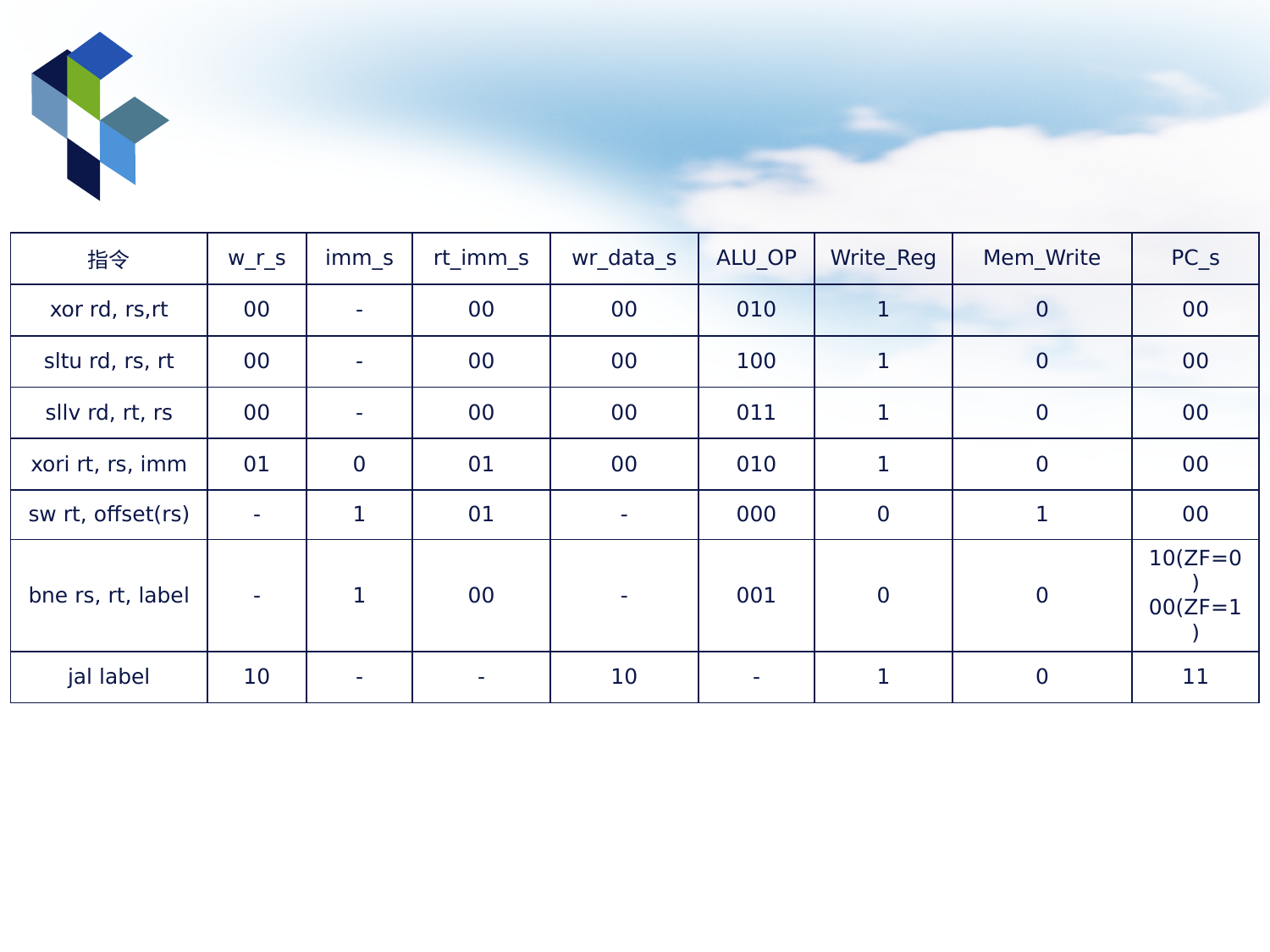

#
| 指令 | w\_r\_s | imm\_s | rt\_imm\_s | wr\_data\_s | ALU\_OP | Write\_Reg | Mem\_Write | PC\_s |
| --- | --- | --- | --- | --- | --- | --- | --- | --- |
| xor rd, rs,rt | 00 | - | 00 | 00 | 010 | 1 | 0 | 00 |
| sltu rd, rs, rt | 00 | - | 00 | 00 | 100 | 1 | 0 | 00 |
| sllv rd, rt, rs | 00 | - | 00 | 00 | 011 | 1 | 0 | 00 |
| xori rt, rs, imm | 01 | 0 | 01 | 00 | 010 | 1 | 0 | 00 |
| sw rt, offset(rs) | - | 1 | 01 | - | 000 | 0 | 1 | 00 |
| bne rs, rt, label | - | 1 | 00 | - | 001 | 0 | 0 | 10(ZF=0) 00(ZF=1) |
| jal label | 10 | - | - | 10 | - | 1 | 0 | 11 |